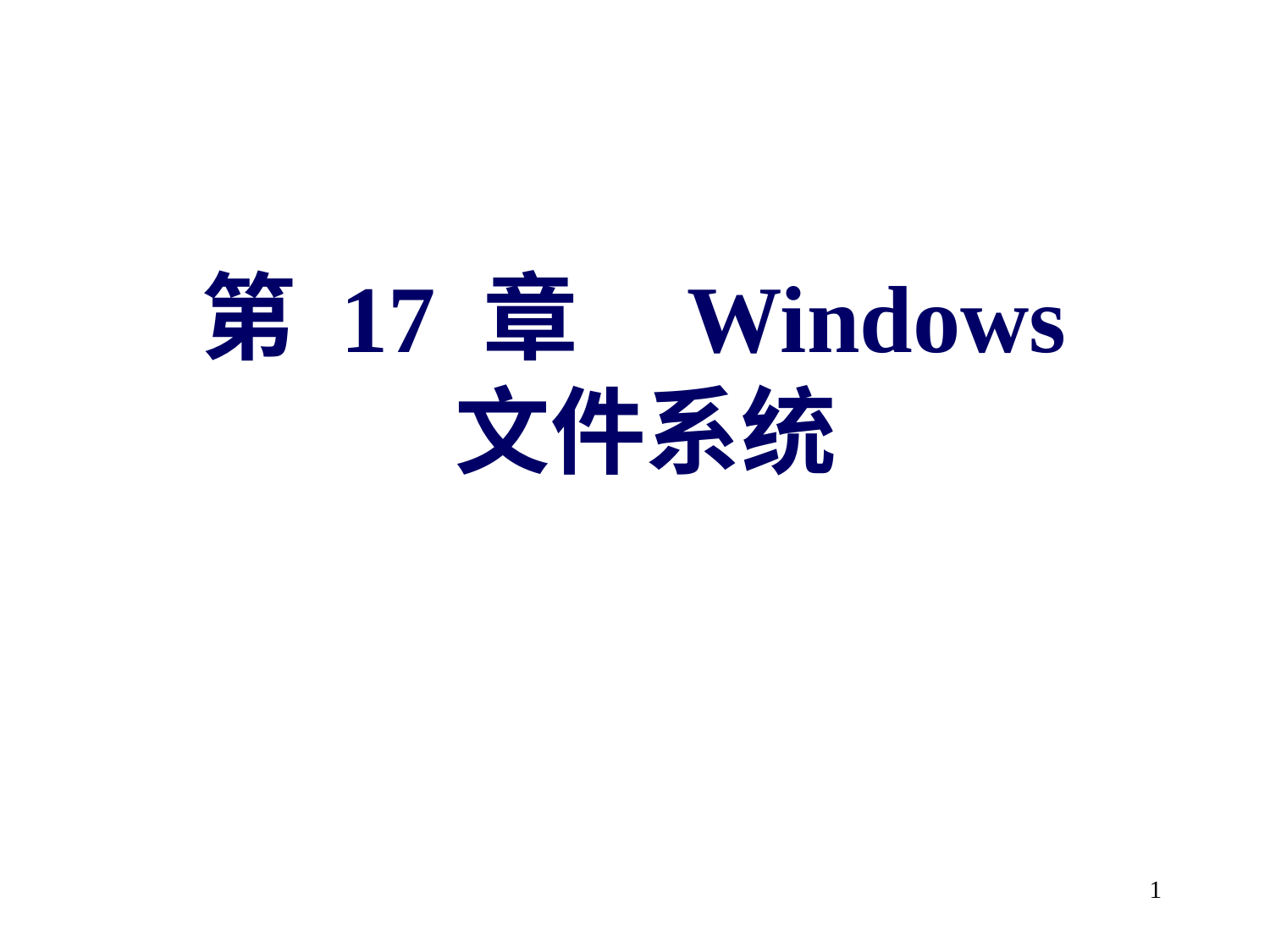

# 第 17 章    Windows 文件系统
1